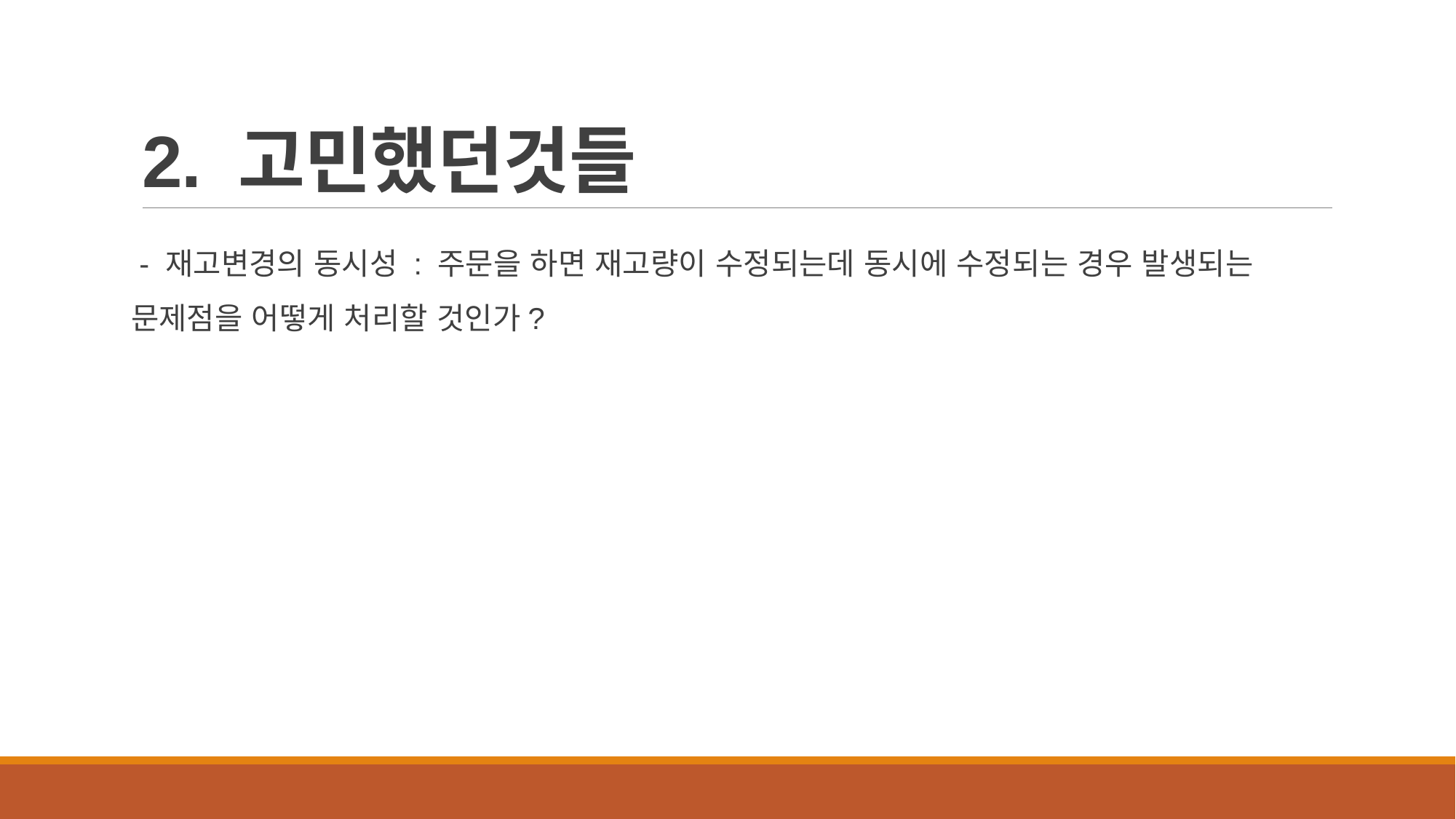

# 2. 고민했던것들
 - 재고변경의 동시성 : 주문을 하면 재고량이 수정되는데 동시에 수정되는 경우 발생되는 문제점을 어떻게 처리할 것인가?